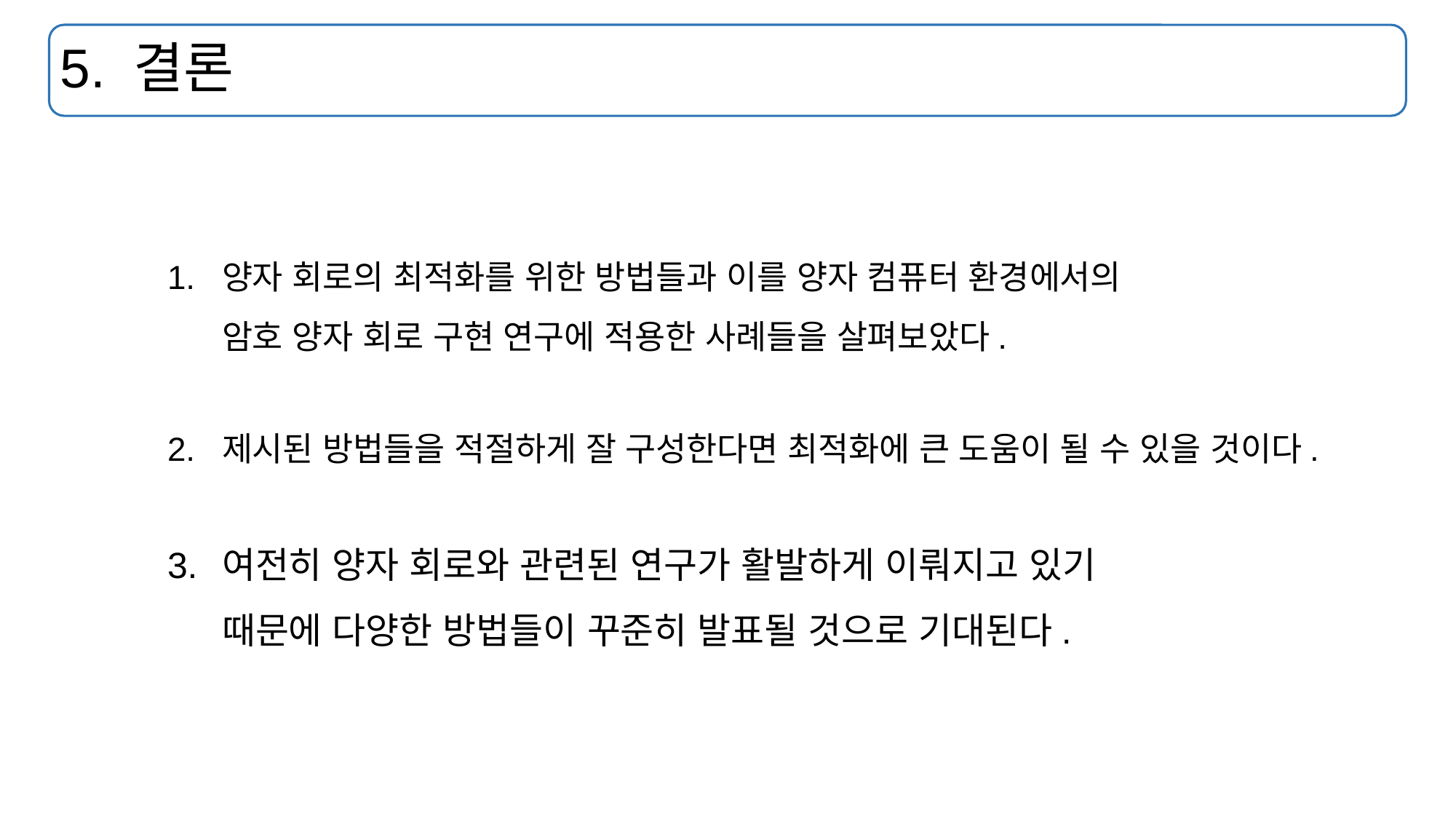

# 5. 결론
양자 회로의 최적화를 위한 방법들과 이를 양자 컴퓨터 환경에서의 암호 양자 회로 구현 연구에 적용한 사례들을 살펴보았다.
제시된 방법들을 적절하게 잘 구성한다면 최적화에 큰 도움이 될 수 있을 것이다.
여전히 양자 회로와 관련된 연구가 활발하게 이뤄지고 있기 때문에 다양한 방법들이 꾸준히 발표될 것으로 기대된다.